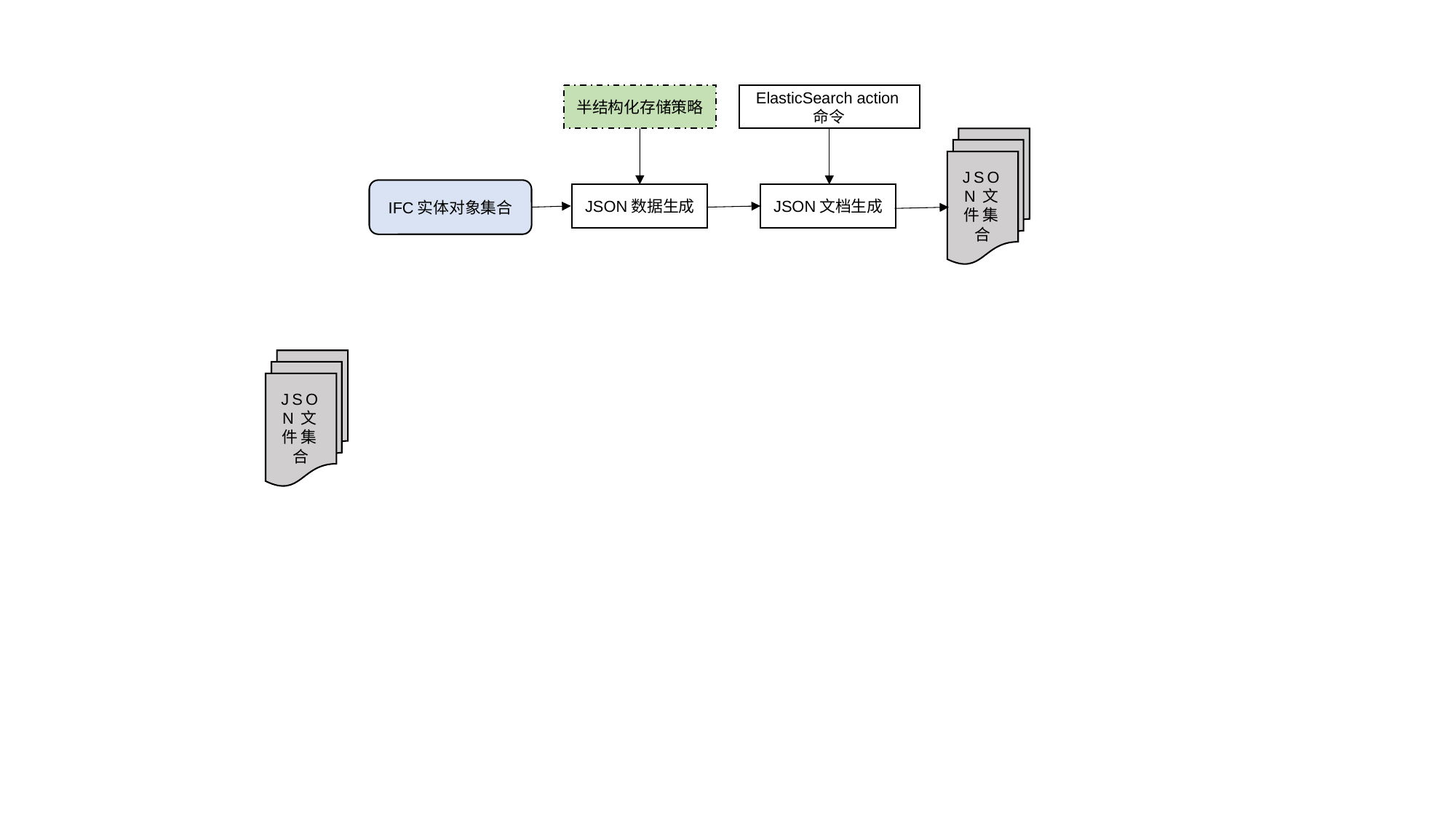

半结构化存储策略
ElasticSearch action命令
JSON文件集合
IFC实体对象集合
JSON数据生成
JSON文档生成
JSON文件集合